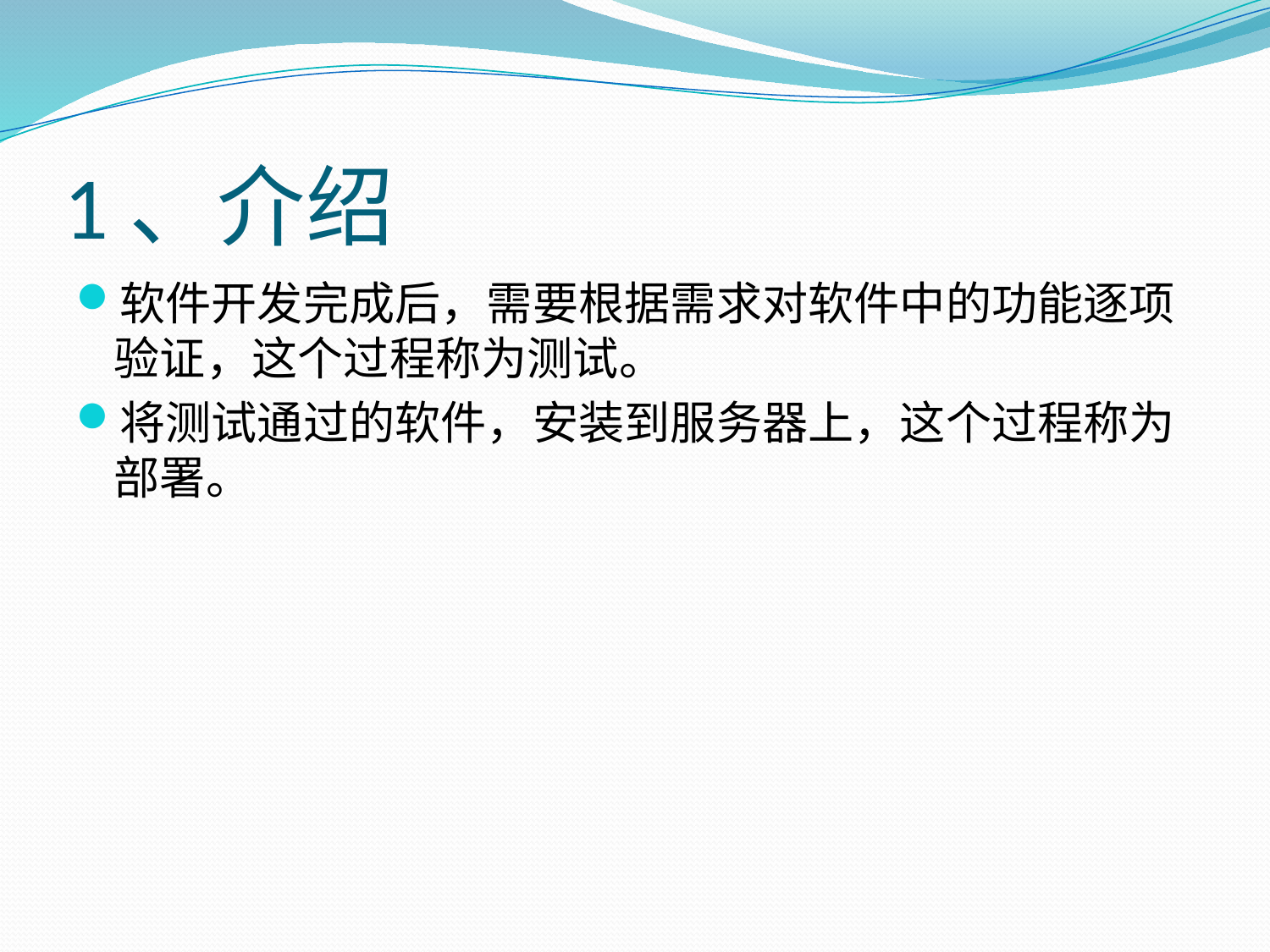

# 1、介绍
软件开发完成后，需要根据需求对软件中的功能逐项验证，这个过程称为测试。
将测试通过的软件，安装到服务器上，这个过程称为部署。